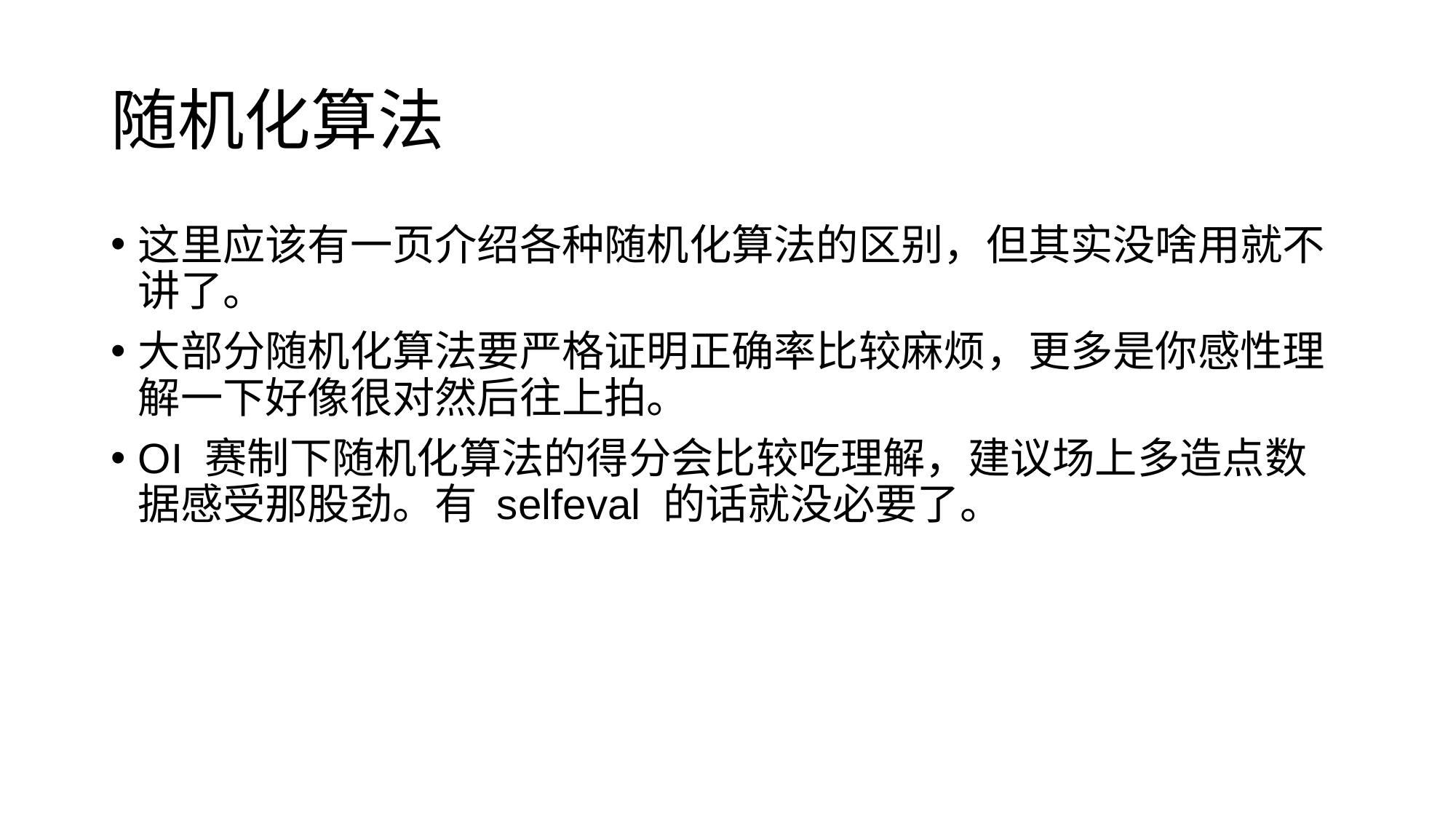

# 随机化算法
这里应该有一页介绍各种随机化算法的区别，但其实没啥用就不讲了。
大部分随机化算法要严格证明正确率比较麻烦，更多是你感性理解一下好像很对然后往上拍。
OI 赛制下随机化算法的得分会比较吃理解，建议场上多造点数据感受那股劲。有 selfeval 的话就没必要了。